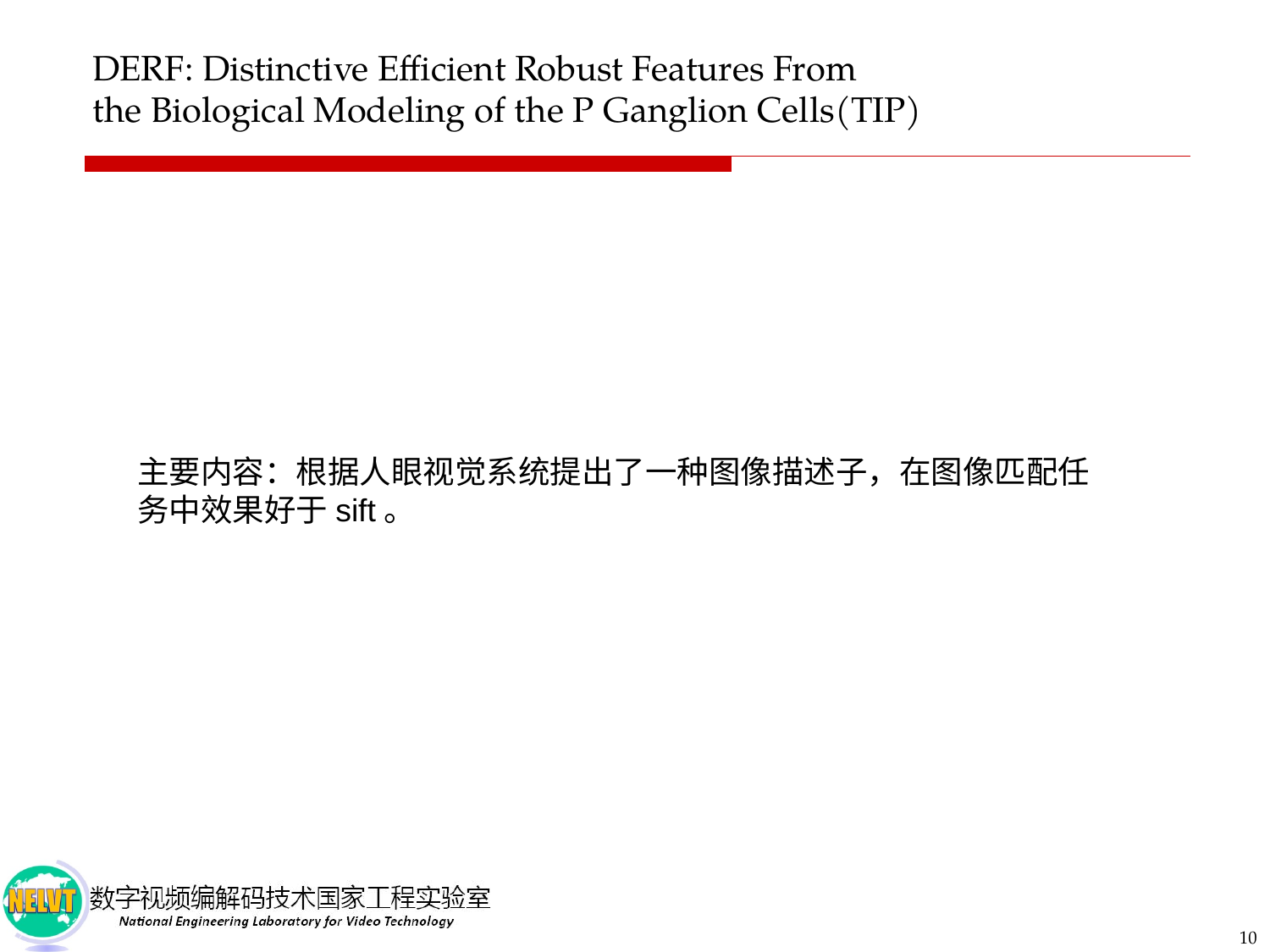

# DERF: Distinctive Efficient Robust Features From the Biological Modeling of the P Ganglion Cells(TIP)
主要内容：根据人眼视觉系统提出了一种图像描述子，在图像匹配任务中效果好于sift。
10